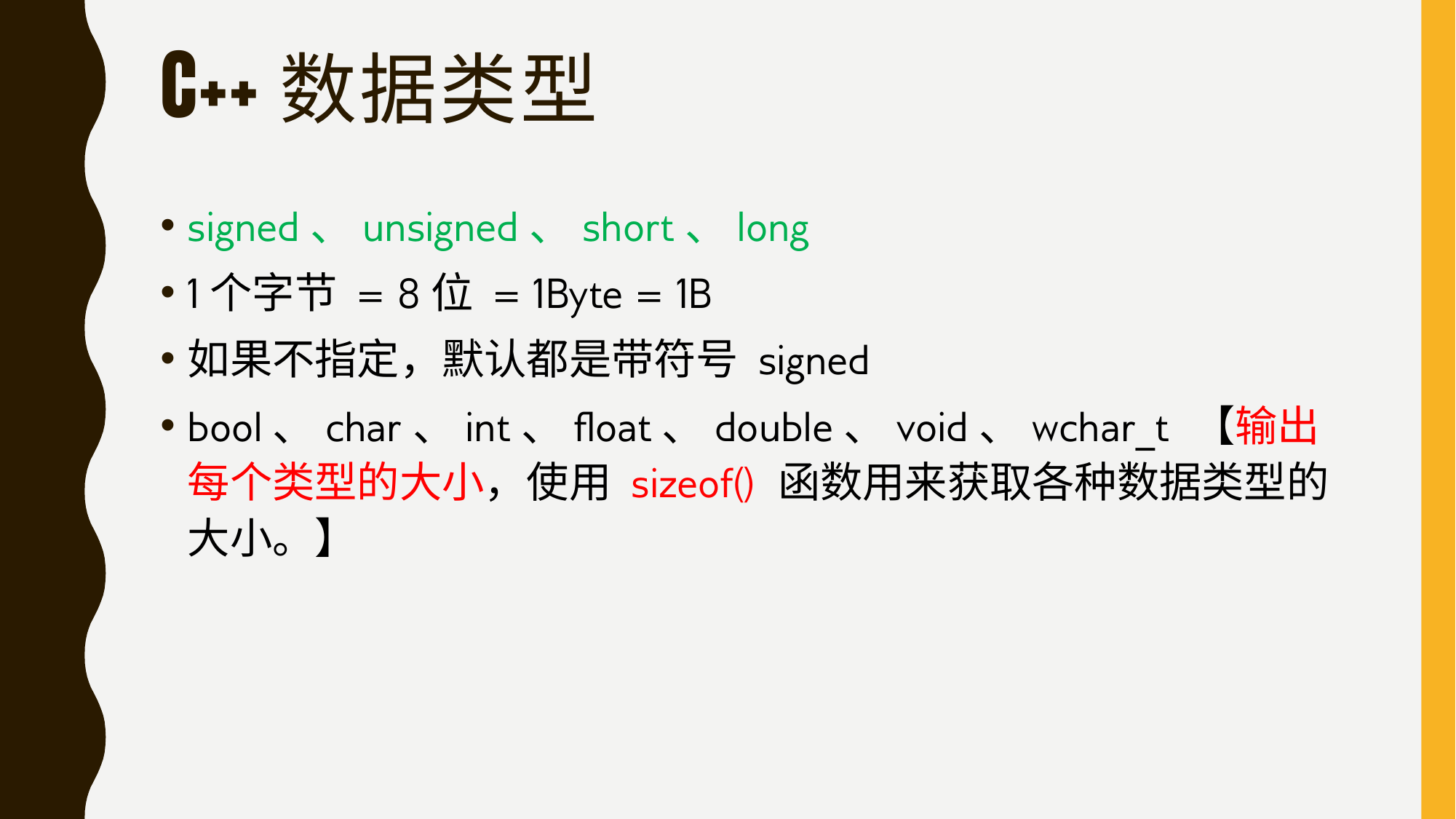

# C++数据类型
signed、unsigned、short、long
1个字节 = 8位 = 1Byte = 1B
如果不指定，默认都是带符号 signed
bool、char、int、float、double、void、wchar_t 【输出每个类型的大小，使用 sizeof() 函数用来获取各种数据类型的大小。】